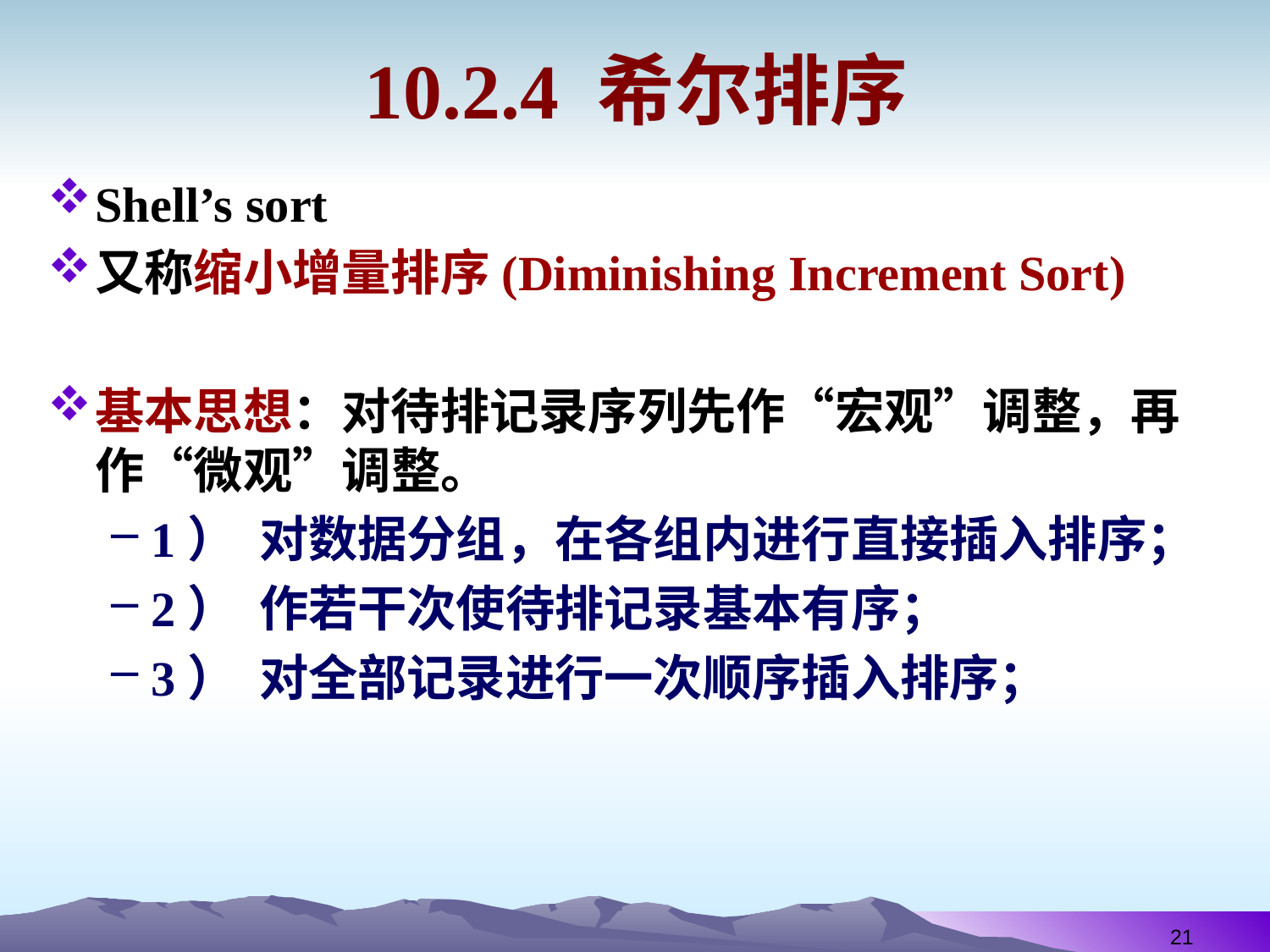

# 10.2.4 希尔排序
Shell’s sort
又称缩小增量排序(Diminishing Increment Sort)

基本思想：对待排记录序列先作“宏观”调整，再作“微观”调整。
1）  对数据分组，在各组内进行直接插入排序；
2）  作若干次使待排记录基本有序；
3）  对全部记录进行一次顺序插入排序；
21